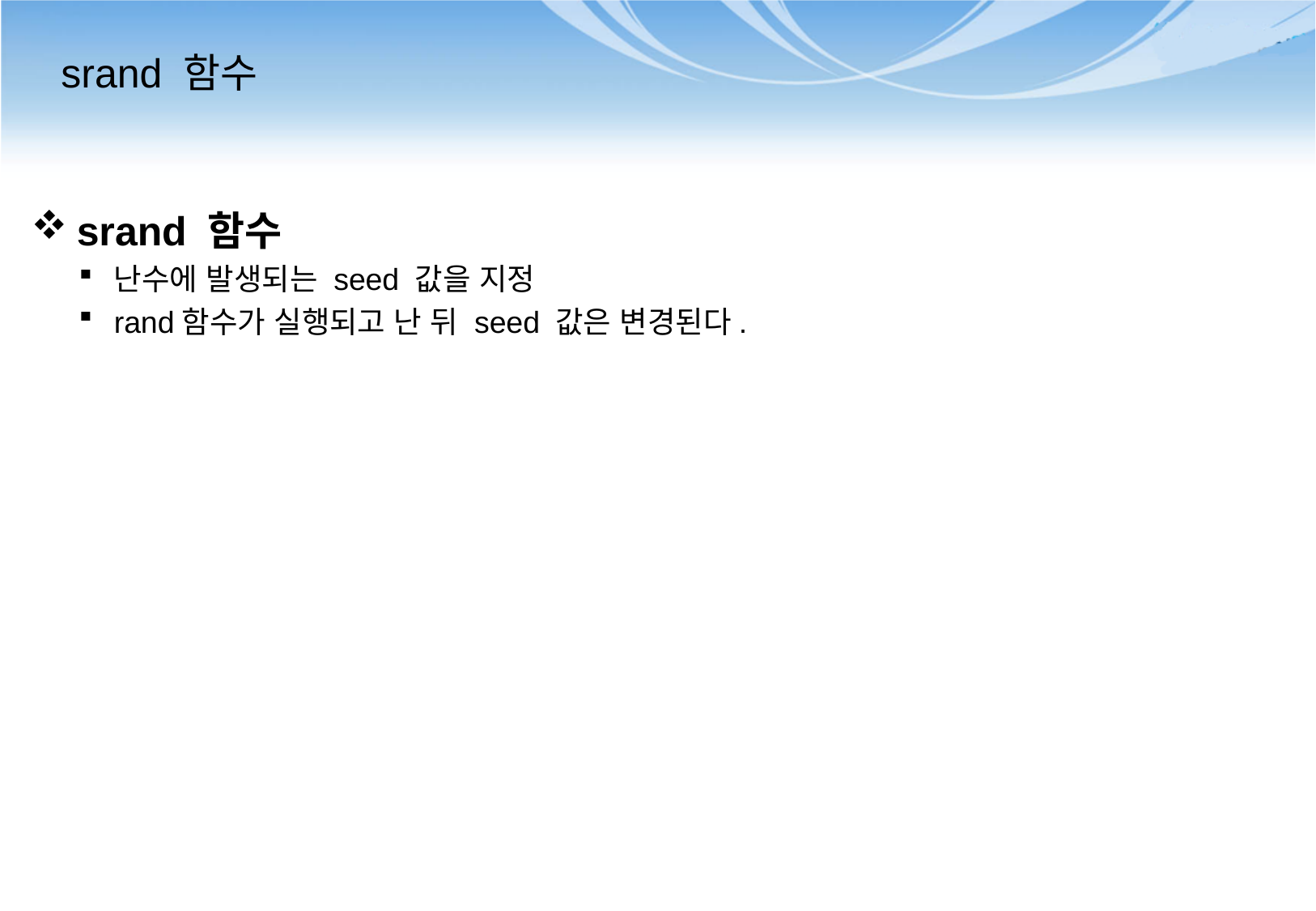

# srand 함수
srand 함수
난수에 발생되는 seed 값을 지정
rand함수가 실행되고 난 뒤 seed 값은 변경된다.